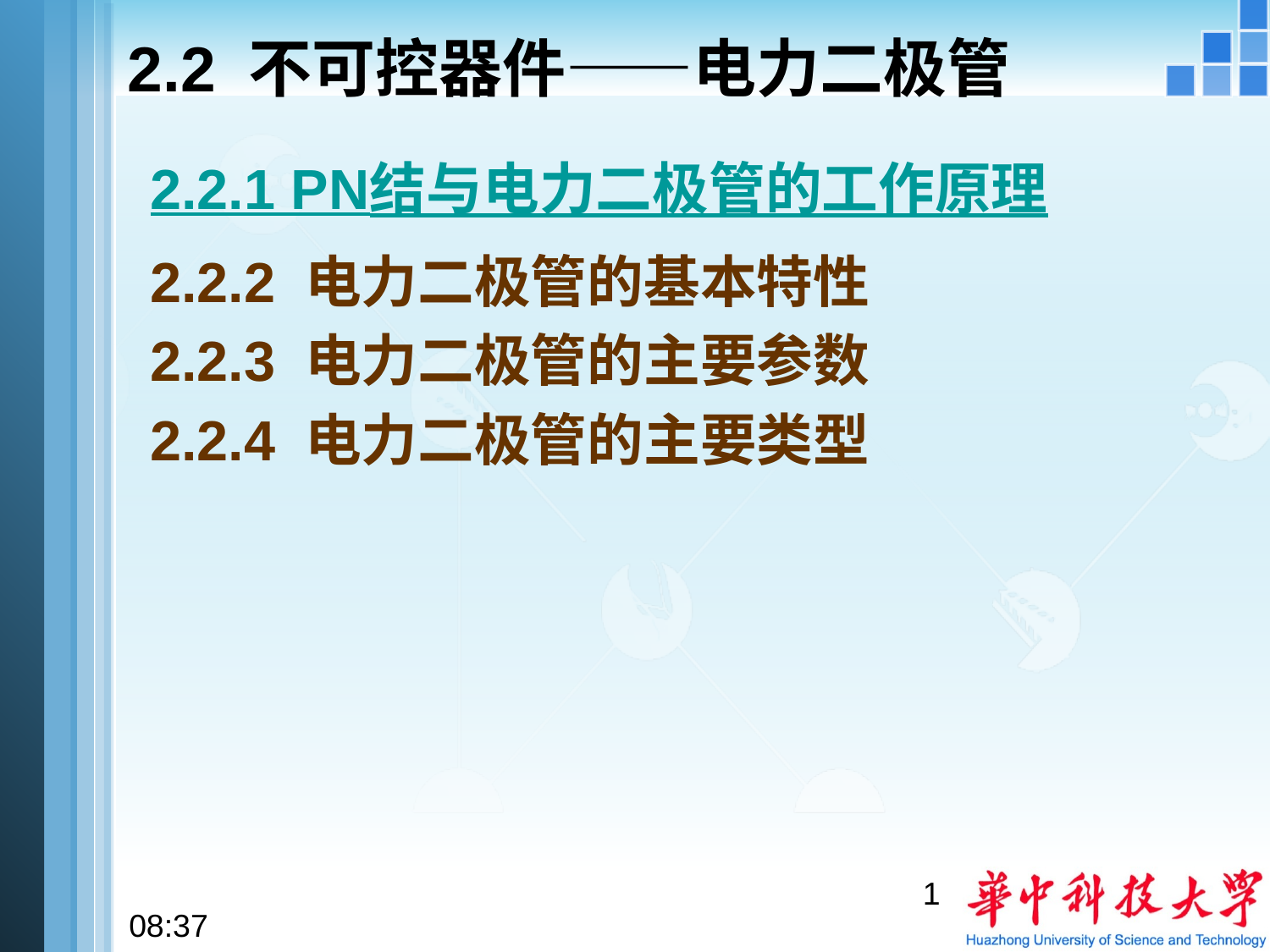

# 2.2 不可控器件——电力二极管
2.2.1 PN结与电力二极管的工作原理
2.2.2 电力二极管的基本特性
2.2.3 电力二极管的主要参数
2.2.4 电力二极管的主要类型

1
08:37